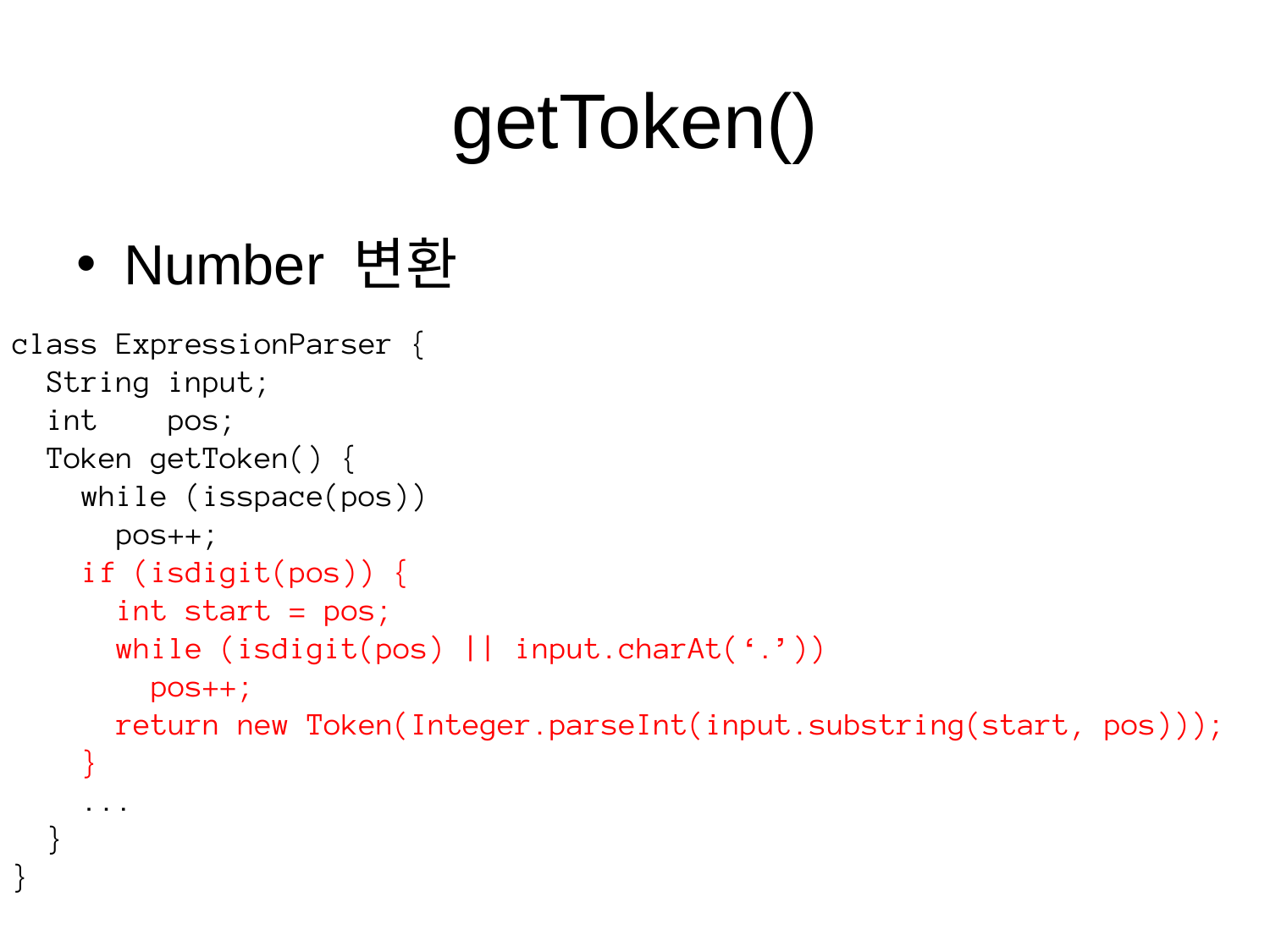

# getToken()
Number 변환
class ExpressionParser {
  String input;
  int    pos;
  Token getToken() {
    while (isspace(pos))
      pos++;
    if (isdigit(pos)) {
      int start = pos;
      while (isdigit(pos) || input.charAt(‘.’))
        pos++;
      return new Token(Integer.parseInt(input.substring(start, pos)));
    }
    ...
  }
}